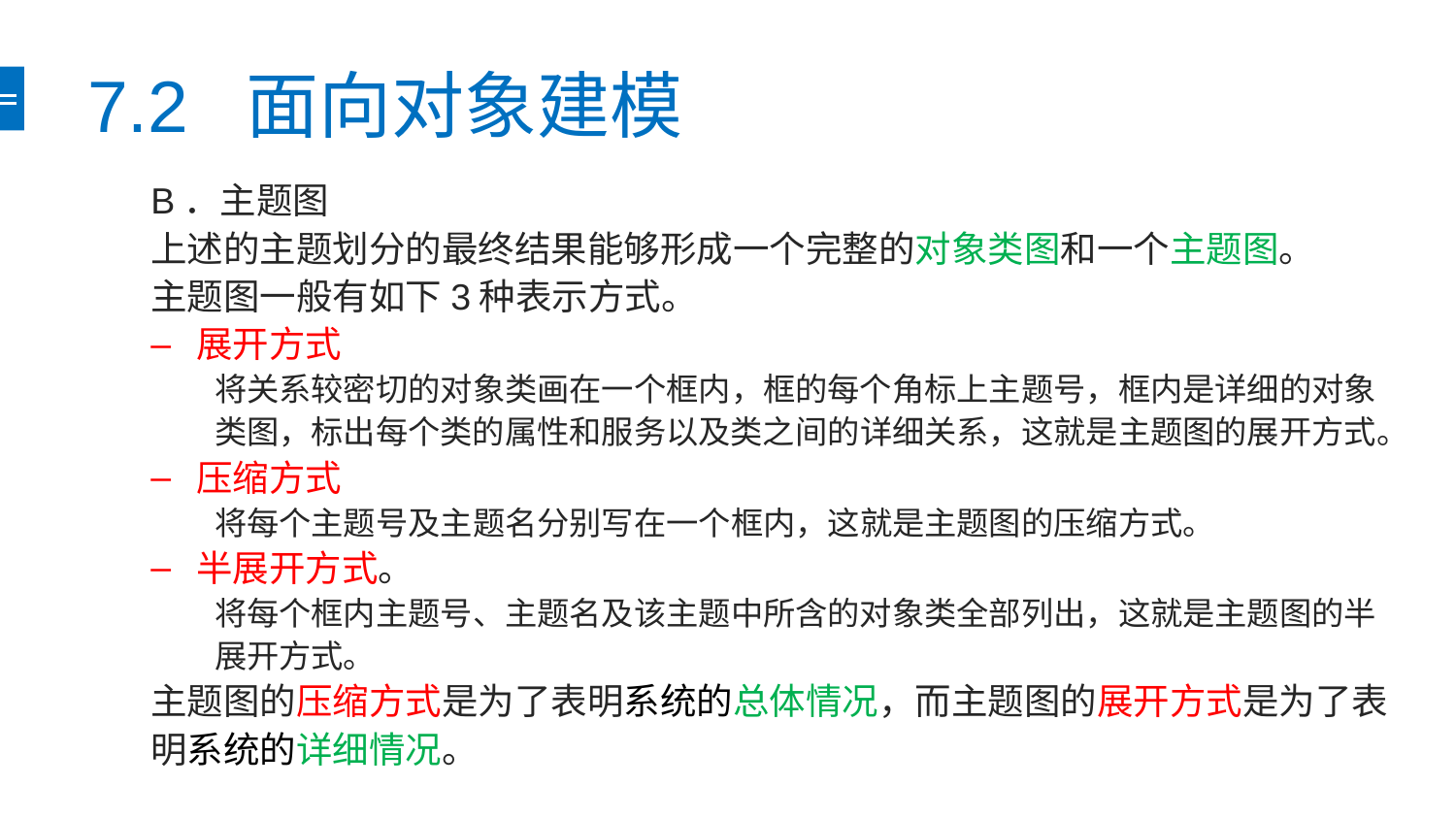

# 7.2  面向对象建模
B．主题图
上述的主题划分的最终结果能够形成一个完整的对象类图和一个主题图。
主题图一般有如下3种表示方式。
展开方式
将关系较密切的对象类画在一个框内，框的每个角标上主题号，框内是详细的对象类图，标出每个类的属性和服务以及类之间的详细关系，这就是主题图的展开方式。
压缩方式
将每个主题号及主题名分别写在一个框内，这就是主题图的压缩方式。
半展开方式。
将每个框内主题号、主题名及该主题中所含的对象类全部列出，这就是主题图的半展开方式。
主题图的压缩方式是为了表明系统的总体情况，而主题图的展开方式是为了表明系统的详细情况。